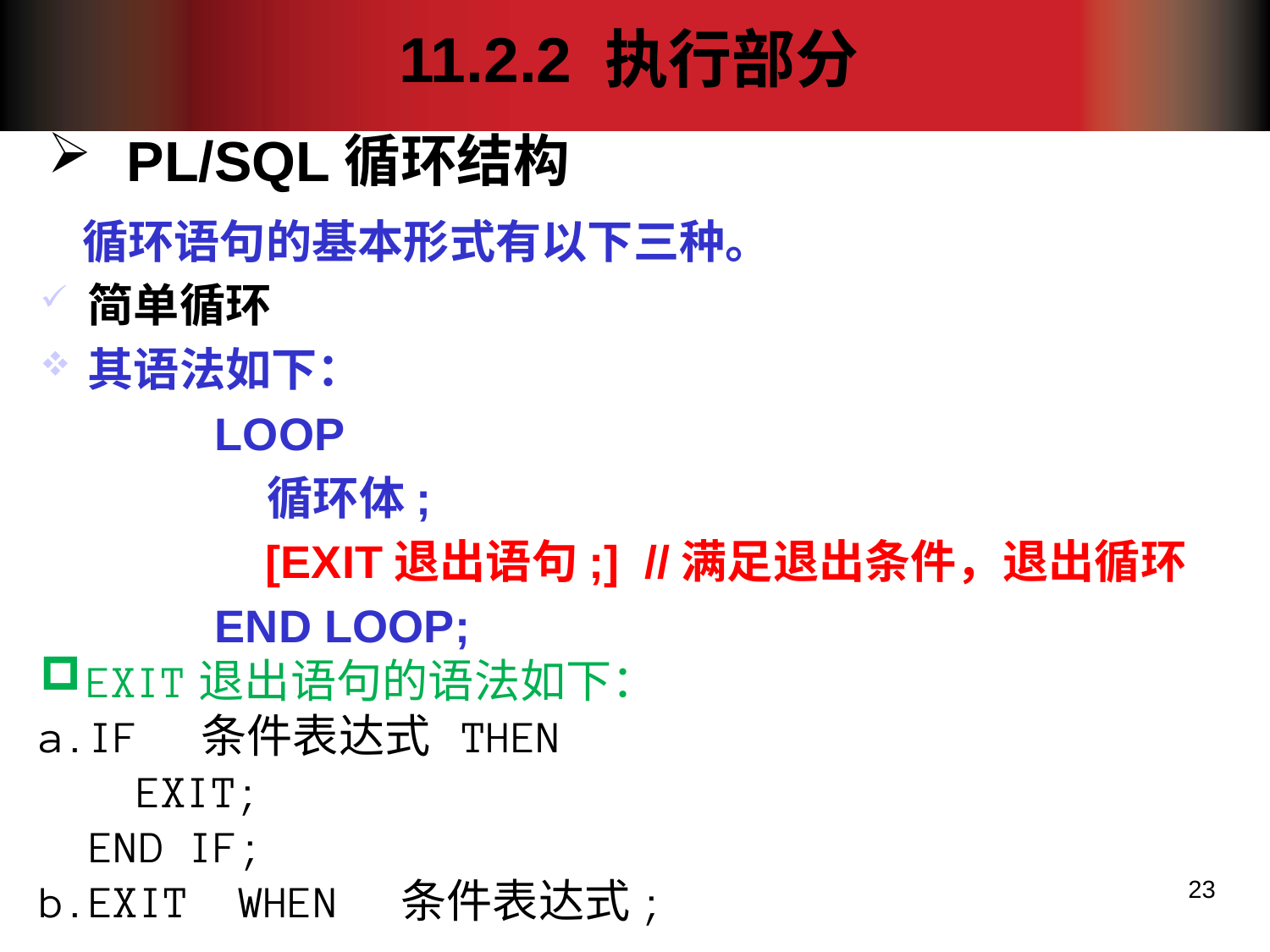

11.2.2 执行部分
# PL/SQL循环结构
   循环语句的基本形式有以下三种。
简单循环
其语法如下：
		LOOP
		    循环体;
		    [EXIT退出语句;]  //满足退出条件，退出循环
		END LOOP;
EXIT退出语句的语法如下：
a.IF  条件表达式  THEN
	  EXIT;
  END IF;
b.EXIT  WHEN  条件表达式;
23